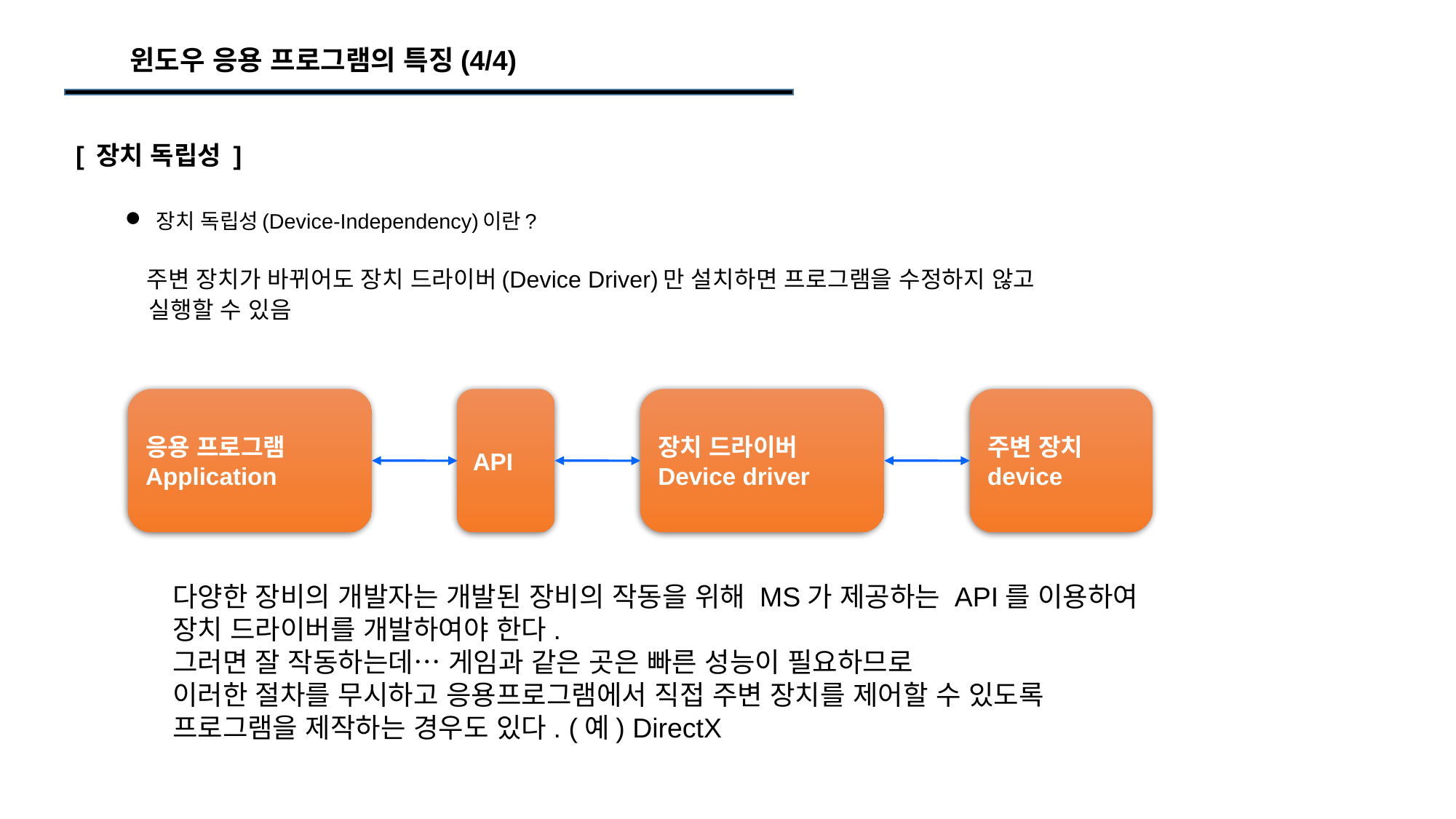

윈도우 응용 프로그램의 특징(4/4)

[ 장치 독립성 ]

장치 독립성(Device-Independency)이란?

   주변 장치가 바뀌어도 장치 드라이버(Device Driver)만 설치하면 프로그램을 수정하지 않고
   실행할 수 있음
응용 프로그램
Application
API
장치 드라이버
Device driver
주변 장치
device

다양한 장비의 개발자는 개발된 장비의 작동을 위해 MS가 제공하는 API를 이용하여
장치 드라이버를 개발하여야 한다.
그러면 잘 작동하는데… 게임과 같은 곳은 빠른 성능이 필요하므로
이러한 절차를 무시하고 응용프로그램에서 직접 주변 장치를 제어할 수 있도록
프로그램을 제작하는 경우도 있다. (예) DirectX